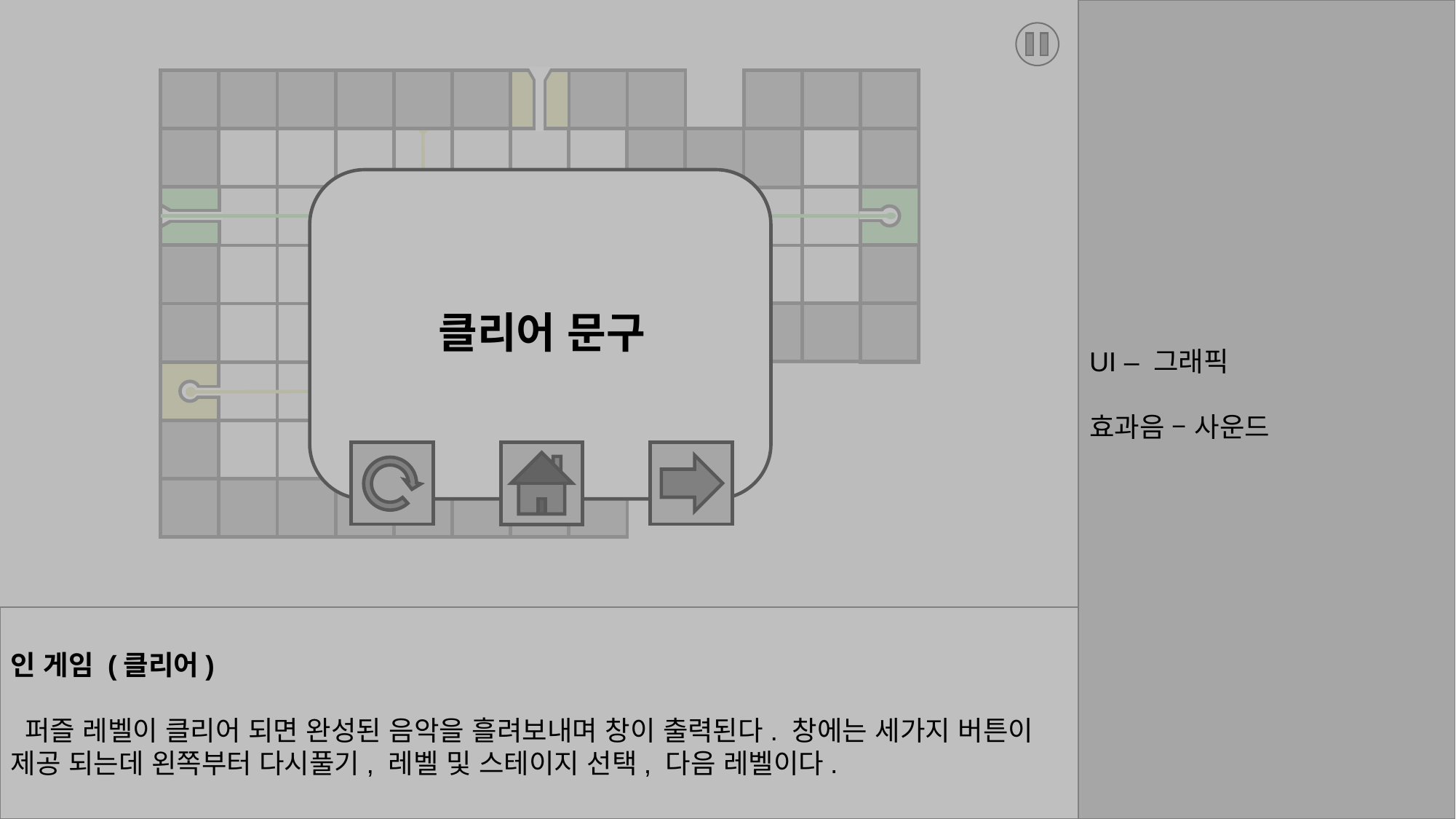

UI – 그래픽

효과음 – 사운드

클리어 문구

인 게임 (클리어)

 퍼즐 레벨이 클리어 되면 완성된 음악을 흘려보내며 창이 출력된다. 창에는 세가지 버튼이 제공 되는데 왼쪽부터 다시풀기, 레벨 및 스테이지 선택, 다음 레벨이다.